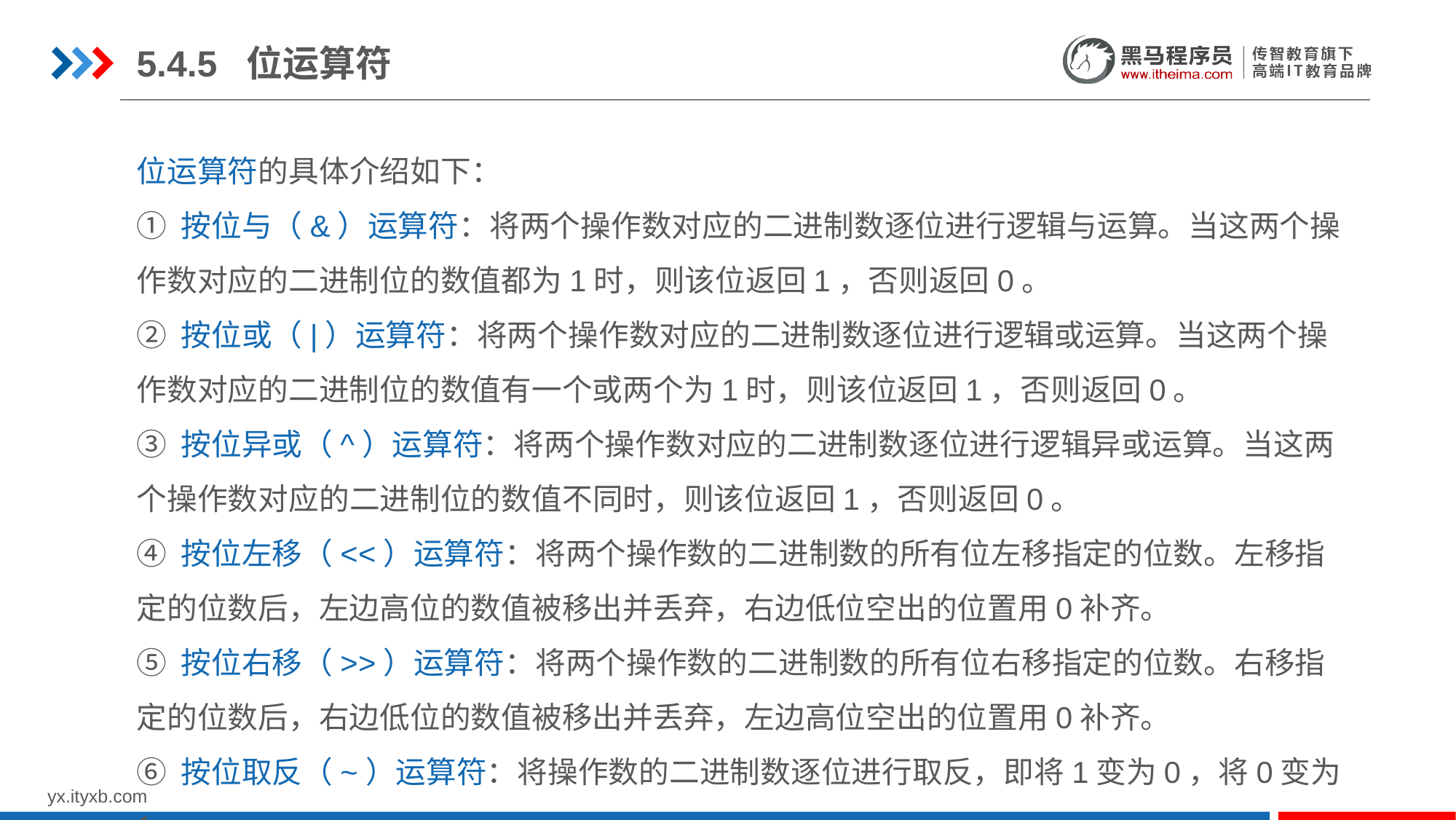

5.4.5  位运算符
位运算符的具体介绍如下：
① 按位与（&）运算符：将两个操作数对应的二进制数逐位进行逻辑与运算。当这两个操作数对应的二进制位的数值都为1时，则该位返回1，否则返回0。
② 按位或（|）运算符：将两个操作数对应的二进制数逐位进行逻辑或运算。当这两个操作数对应的二进制位的数值有一个或两个为1时，则该位返回1，否则返回0。
③ 按位异或（^）运算符：将两个操作数对应的二进制数逐位进行逻辑异或运算。当这两个操作数对应的二进制位的数值不同时，则该位返回1，否则返回0。
④ 按位左移（<<）运算符：将两个操作数的二进制数的所有位左移指定的位数。左移指定的位数后，左边高位的数值被移出并丢弃，右边低位空出的位置用0补齐。
⑤ 按位右移（>>）运算符：将两个操作数的二进制数的所有位右移指定的位数。右移指定的位数后，右边低位的数值被移出并丢弃，左边高位空出的位置用0补齐。
⑥ 按位取反（~）运算符：将操作数的二进制数逐位进行取反，即将1变为0，将0变为1。